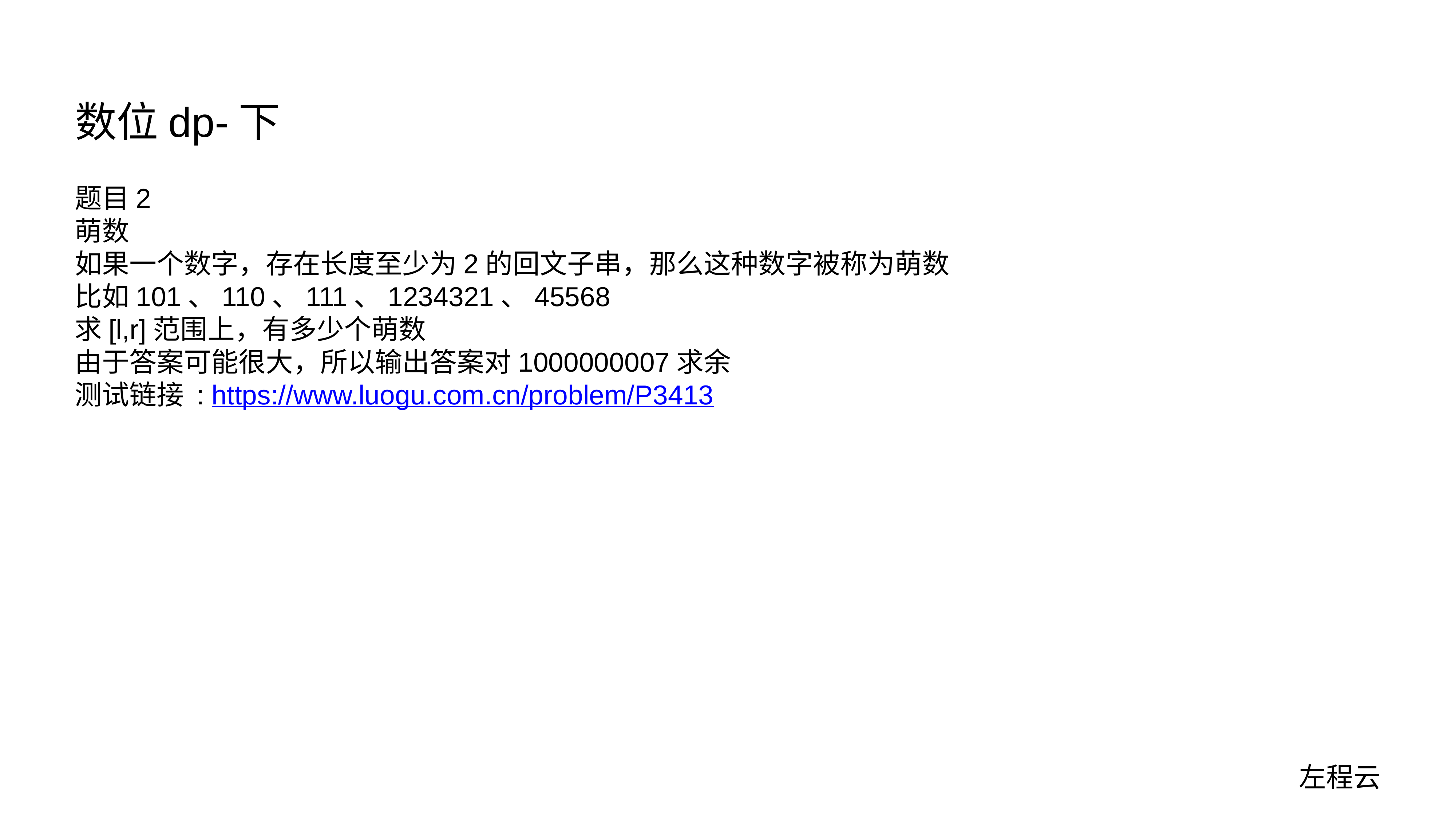

# 数位dp-下
题目2
萌数
如果一个数字，存在长度至少为2的回文子串，那么这种数字被称为萌数
比如101、110、111、1234321、45568
求[l,r]范围上，有多少个萌数
由于答案可能很大，所以输出答案对1000000007求余
测试链接 : https://www.luogu.com.cn/problem/P3413
左程云